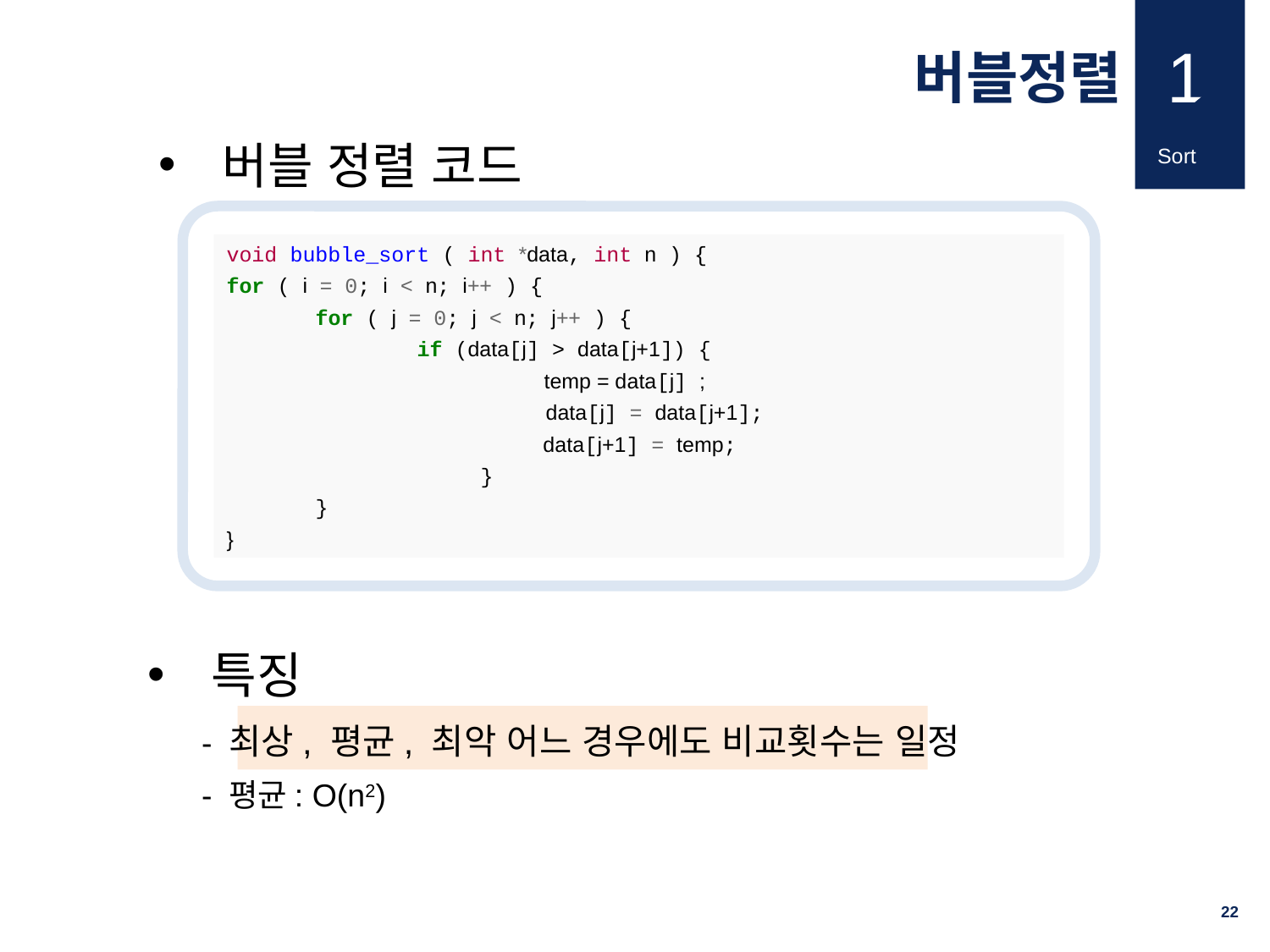

1

버블정렬
버블 정렬 코드
Sort

void bubble_sort ( int *data, int n ) {
for ( i = 0; i < n; i++ ) {
       for ( j = 0; j < n; j++ ) {
               if (data[j] > data[j+1]) {
		     temp = data[j] ;
	 	           data[j] = data[j+1];
                                data[j+1] = temp;
		}
       }
}
특징
      - 최상, 평균, 최악 어느 경우에도 비교횟수는 일정
      - 평균: O(n2)

22